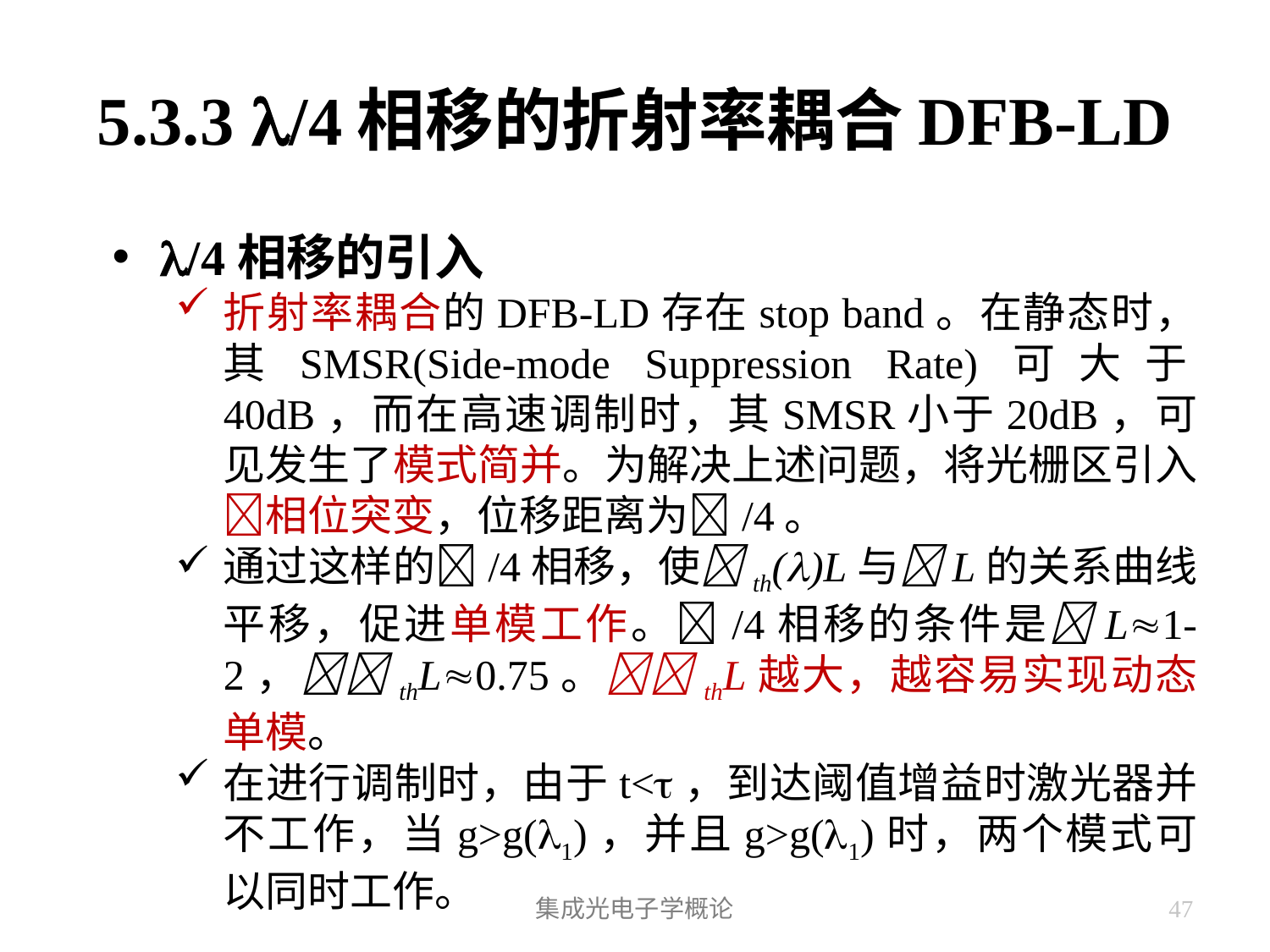

# 5.3.3 λ/4相移的折射率耦合DFB-LD
λ/4相移的引入
折射率耦合的DFB-LD存在stop band。在静态时，其SMSR(Side-mode Suppression Rate)可大于40dB，而在高速调制时，其SMSR小于20dB，可见发生了模式简并。为解决上述问题，将光栅区引入π相位突变，位移距离为λ/4。
通过这样的λ/4相移，使αth(λ)L与δL的关系曲线平移，促进单模工作。λ/4相移的条件是κL≈1-2，ΔαthL≈0.75。ΔαthL越大，越容易实现动态单模。
在进行调制时，由于t<τ，到达阈值增益时激光器并不工作，当g>g(λ1)，并且g>g(λ1)时，两个模式可以同时工作。

集成光电子学概论
47